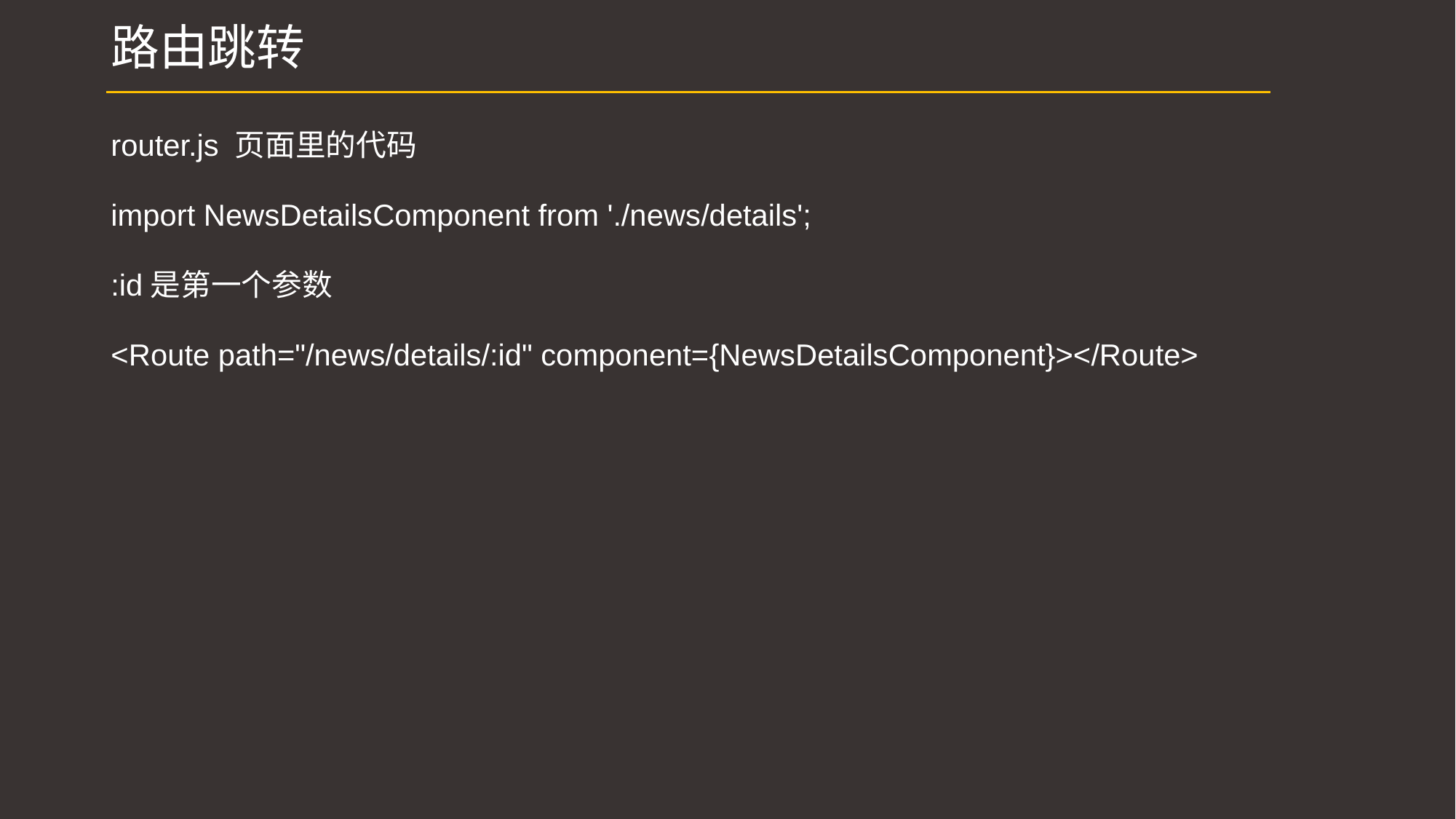

# 路由跳转
router.js 页面里的代码
import NewsDetailsComponent from './news/details';
:id是第一个参数
<Route path="/news/details/:id" component={NewsDetailsComponent}></Route>